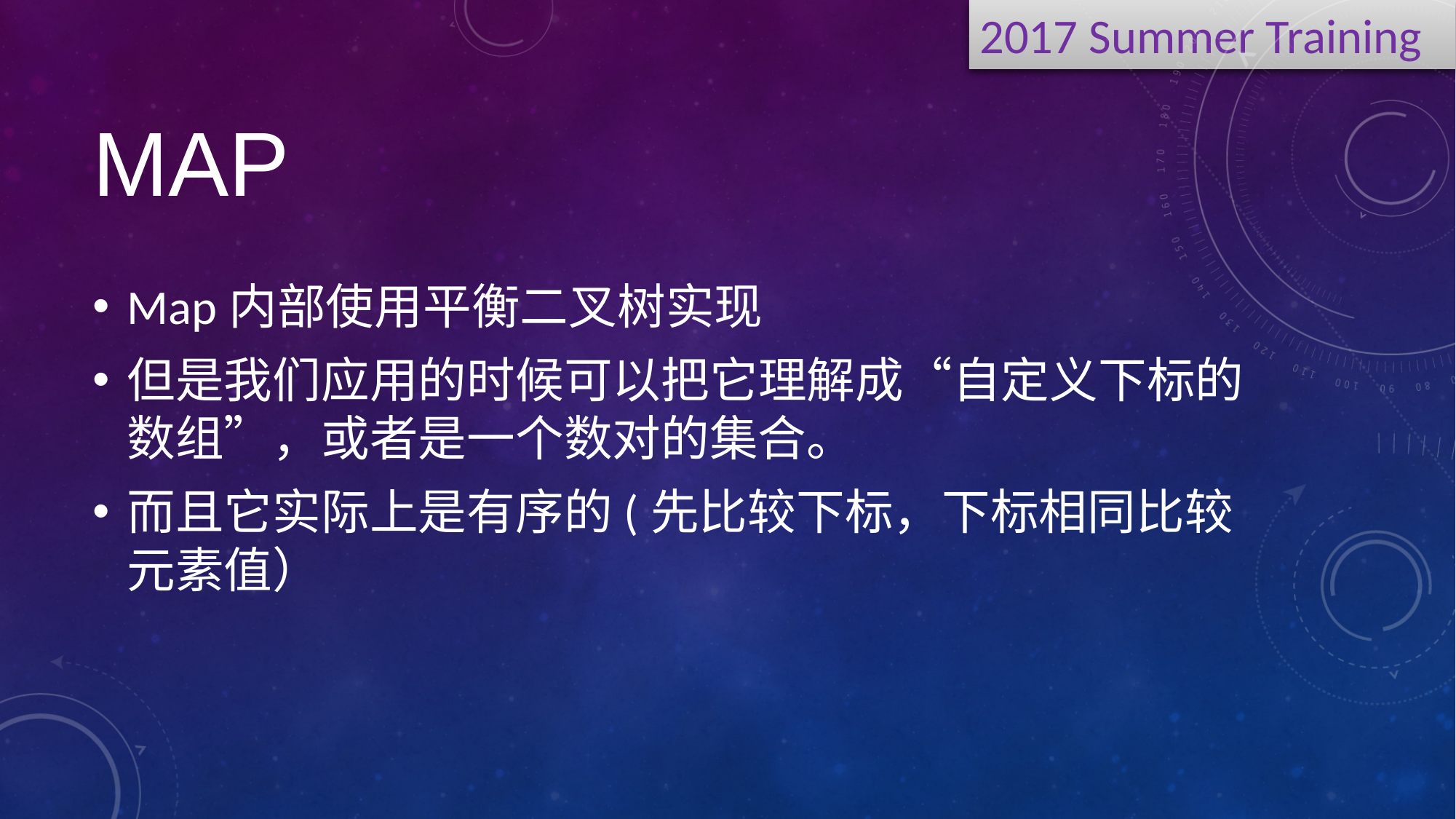

# map
Map内部使用平衡二叉树实现
但是我们应用的时候可以把它理解成“自定义下标的数组”，或者是一个数对的集合。
而且它实际上是有序的(先比较下标，下标相同比较元素值）